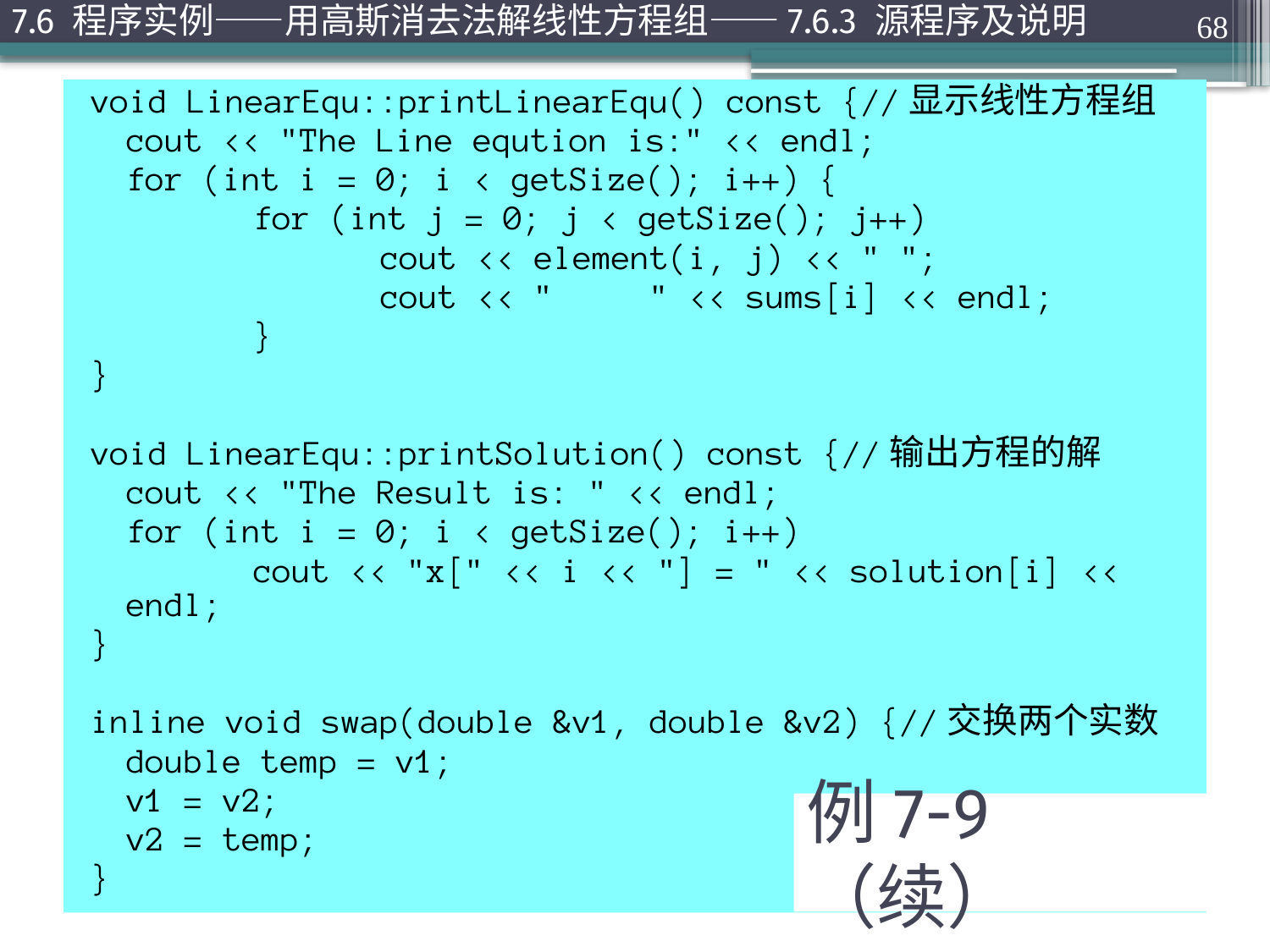

7.6 程序实例——用高斯消去法解线性方程组——7.6.3 源程序及说明
68
void LinearEqu::printLinearEqu() const {//显示线性方程组
	cout << "The Line eqution is:" << endl;
	for (int i = 0; i < getSize(); i++) {
		for (int j = 0; j < getSize(); j++)
			cout << element(i, j) << " ";
			cout << "     " << sums[i] << endl;
		}
}

void LinearEqu::printSolution() const {//输出方程的解
	cout << "The Result is: " << endl;
	for (int i = 0; i < getSize(); i++)
		cout << "x[" << i << "] = " << solution[i] << endl;
}

inline void swap(double &v1, double &v2) {//交换两个实数
	double temp = v1;
	v1 = v2;
	v2 = temp;
}
# 例7-9（续）